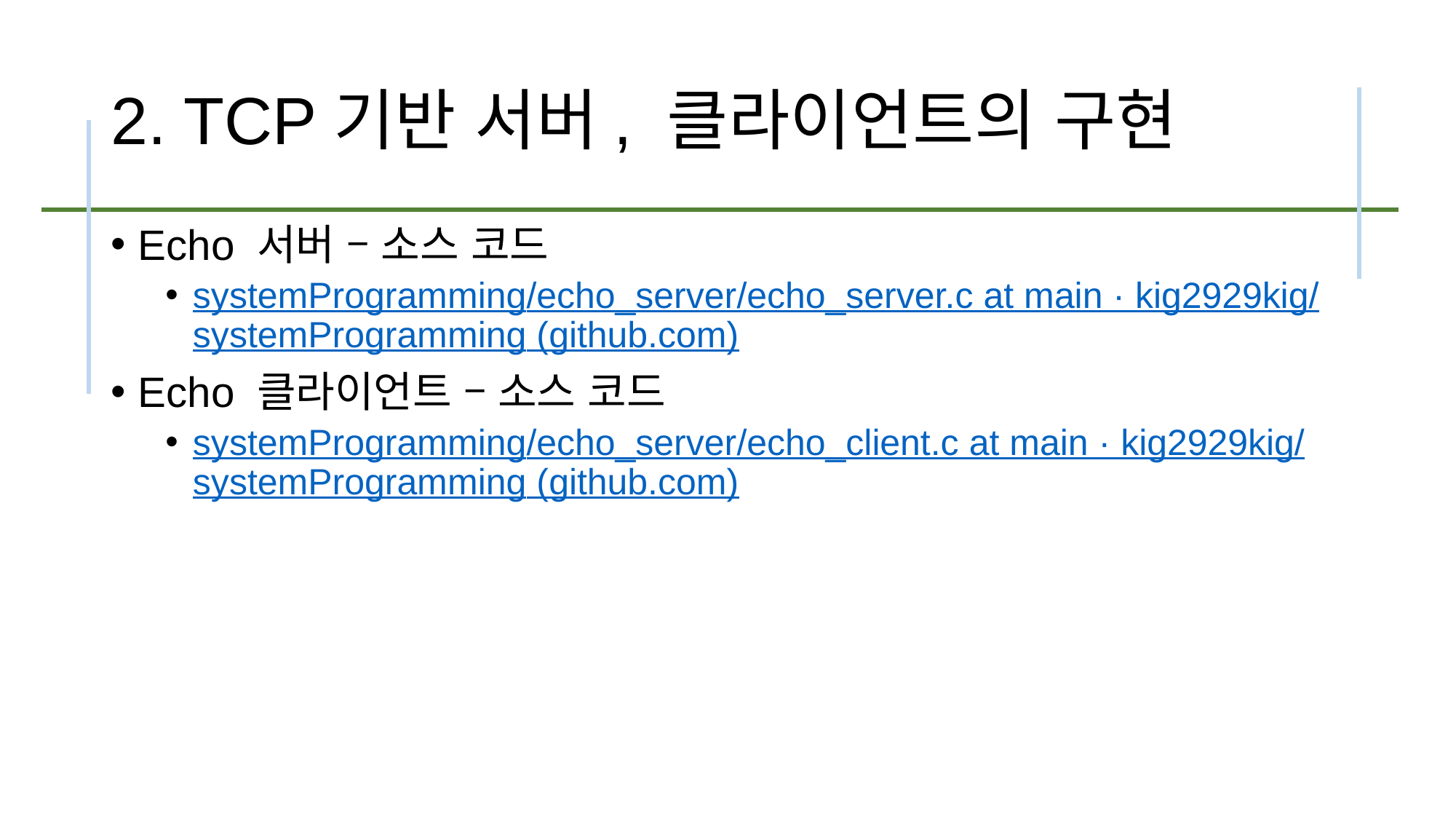

# 2. TCP기반 서버, 클라이언트의 구현
Echo 서버 – 소스 코드
systemProgramming/echo_server/echo_server.c at main · kig2929kig/systemProgramming (github.com)
Echo 클라이언트 – 소스 코드
systemProgramming/echo_server/echo_client.c at main · kig2929kig/systemProgramming (github.com)